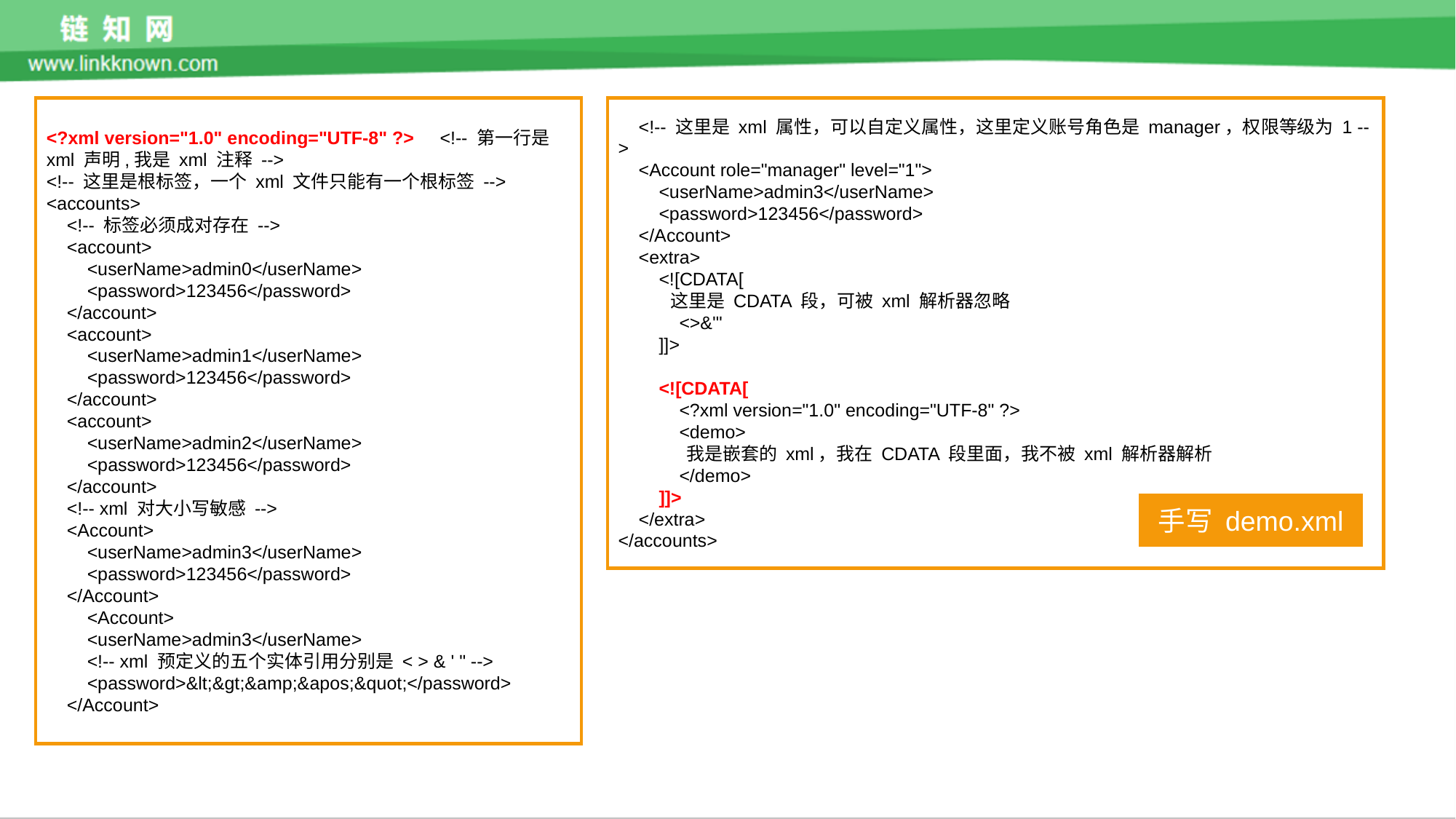

<?xml version="1.0" encoding="UTF-8" ?>     <!-- 第一行是 xml 声明,我是 xml 注释 -->
<!-- 这里是根标签，一个 xml 文件只能有一个根标签 -->
<accounts>
    <!-- 标签必须成对存在 -->
    <account>
        <userName>admin0</userName>
        <password>123456</password>
    </account>
    <account>
        <userName>admin1</userName>
        <password>123456</password>
    </account>
    <account>
        <userName>admin2</userName>
        <password>123456</password>
    </account>
    <!-- xml 对大小写敏感 -->
    <Account>
        <userName>admin3</userName>
        <password>123456</password>
    </Account>
        <Account>
        <userName>admin3</userName>
        <!-- xml 预定义的五个实体引用分别是 < > & ' " -->
        <password>&lt;&gt;&amp;&apos;&quot;</password>
    </Account>
    <!-- 这里是 xml 属性，可以自定义属性，这里定义账号角色是 manager，权限等级为 1 -->
    <Account role="manager" level="1">
        <userName>admin3</userName>
        <password>123456</password>
    </Account>
    <extra>
        <![CDATA[
            这里是 CDATA 段，可被 xml 解析器忽略
            <>&'"
        ]]>

        <![CDATA[
            <?xml version="1.0" encoding="UTF-8" ?>
            <demo>
                我是嵌套的 xml，我在 CDATA 段里面，我不被 xml 解析器解析
            </demo>
        ]]>
    </extra>
</accounts>
手写 demo.xml